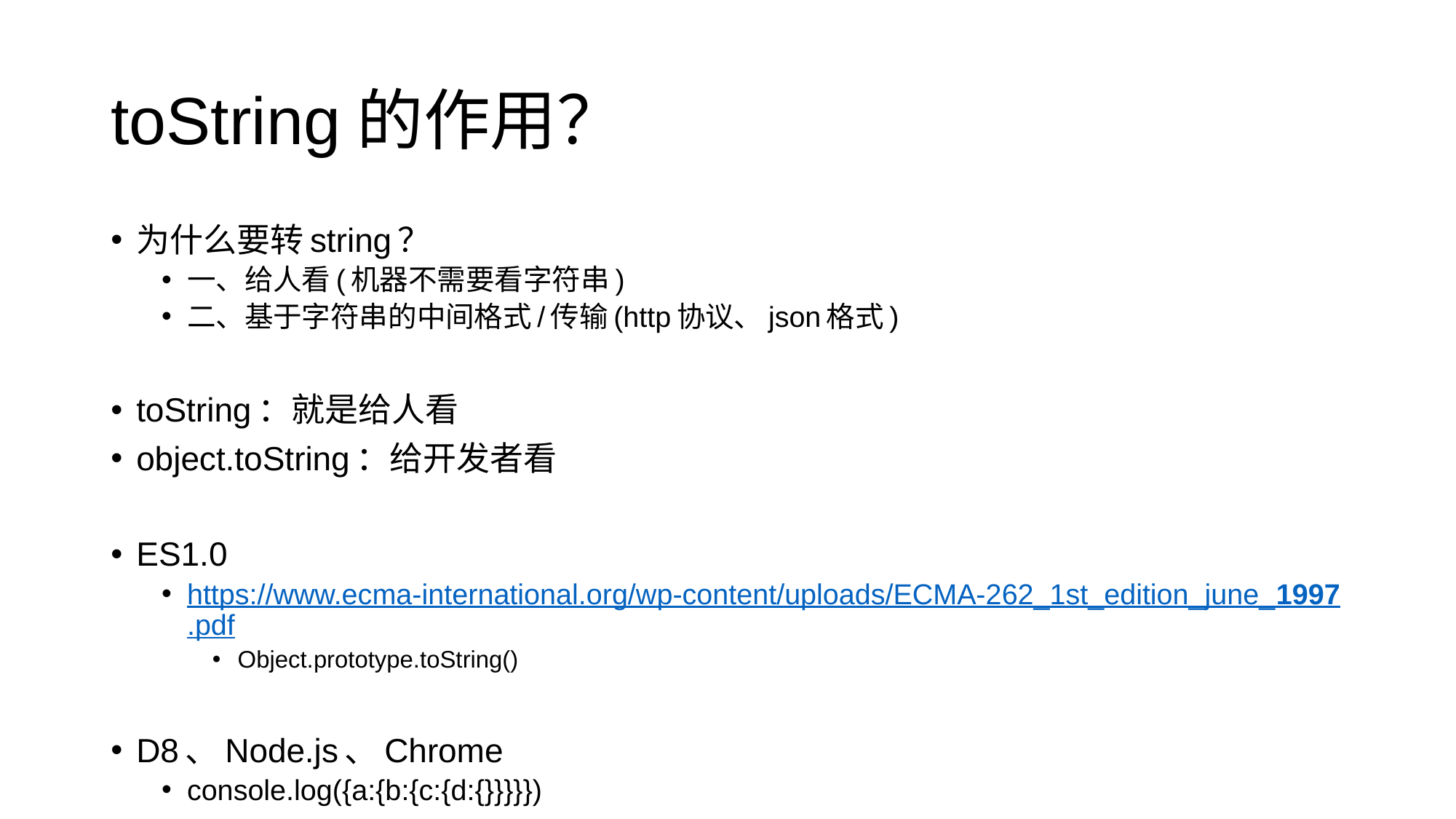

# toString的作用？
为什么要转string？
一、给人看(机器不需要看字符串)
二、基于字符串的中间格式/传输(http协议、json格式)

toString：就是给人看
object.toString：给开发者看

ES1.0
https://www.ecma-international.org/wp-content/uploads/ECMA-262_1st_edition_june_1997.pdf
Object.prototype.toString()

D8、Node.js、Chrome
console.log({a:{b:{c:{d:{}}}}})